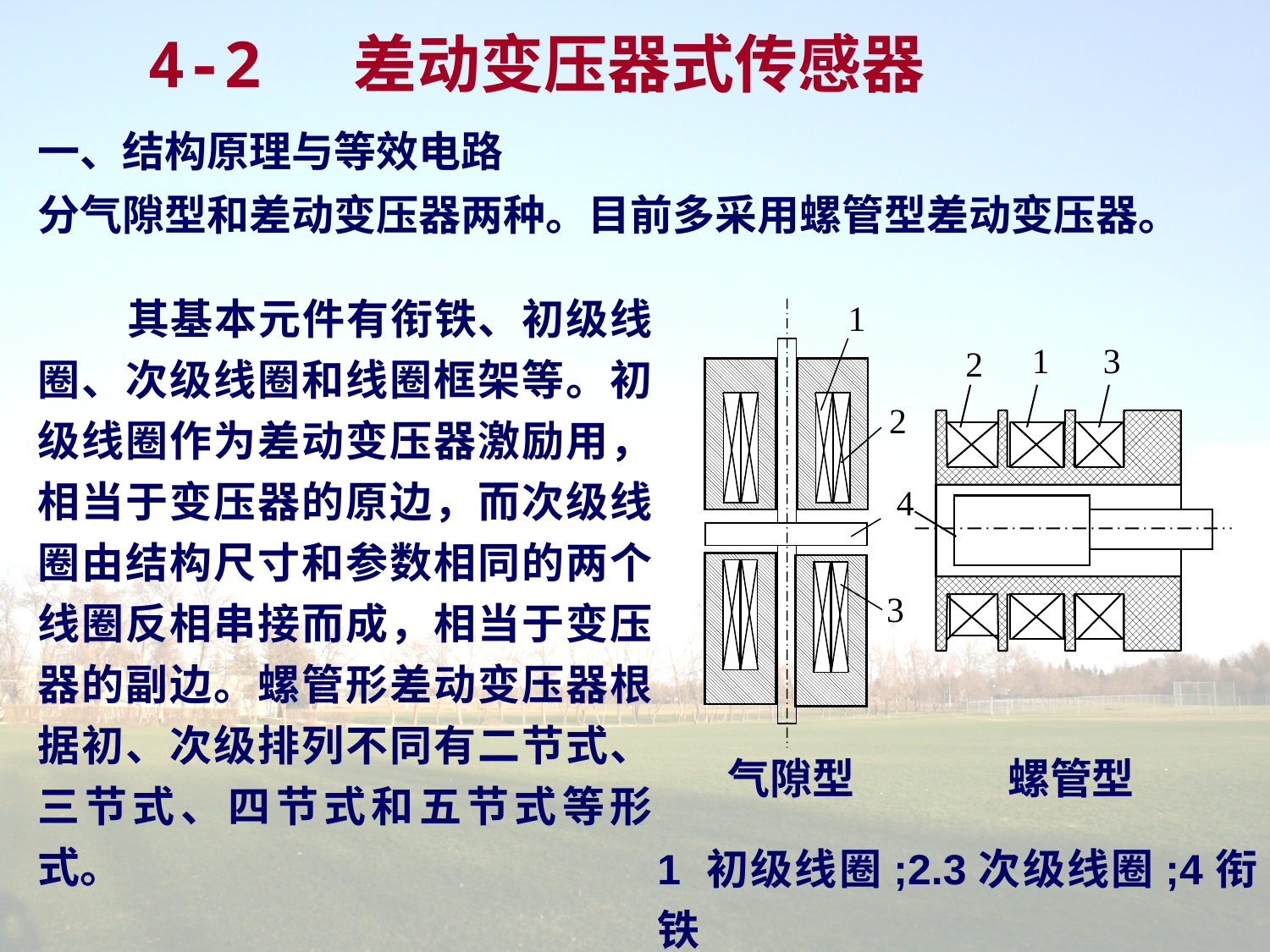

4-2  差动变压器式传感器
一、结构原理与等效电路
分气隙型和差动变压器两种。目前多采用螺管型差动变压器。
       其基本元件有衔铁、初级线圈、次级线圈和线圈框架等。初级线圈作为差动变压器激励用，相当于变压器的原边，而次级线圈由结构尺寸和参数相同的两个线圈反相串接而成，相当于变压器的副边。螺管形差动变压器根据初、次级排列不同有二节式、三节式、四节式和五节式等形式。
1

1
3
2

2

4

3

气隙型
螺管型
1 初级线圈;2.3次级线圈;4衔铁